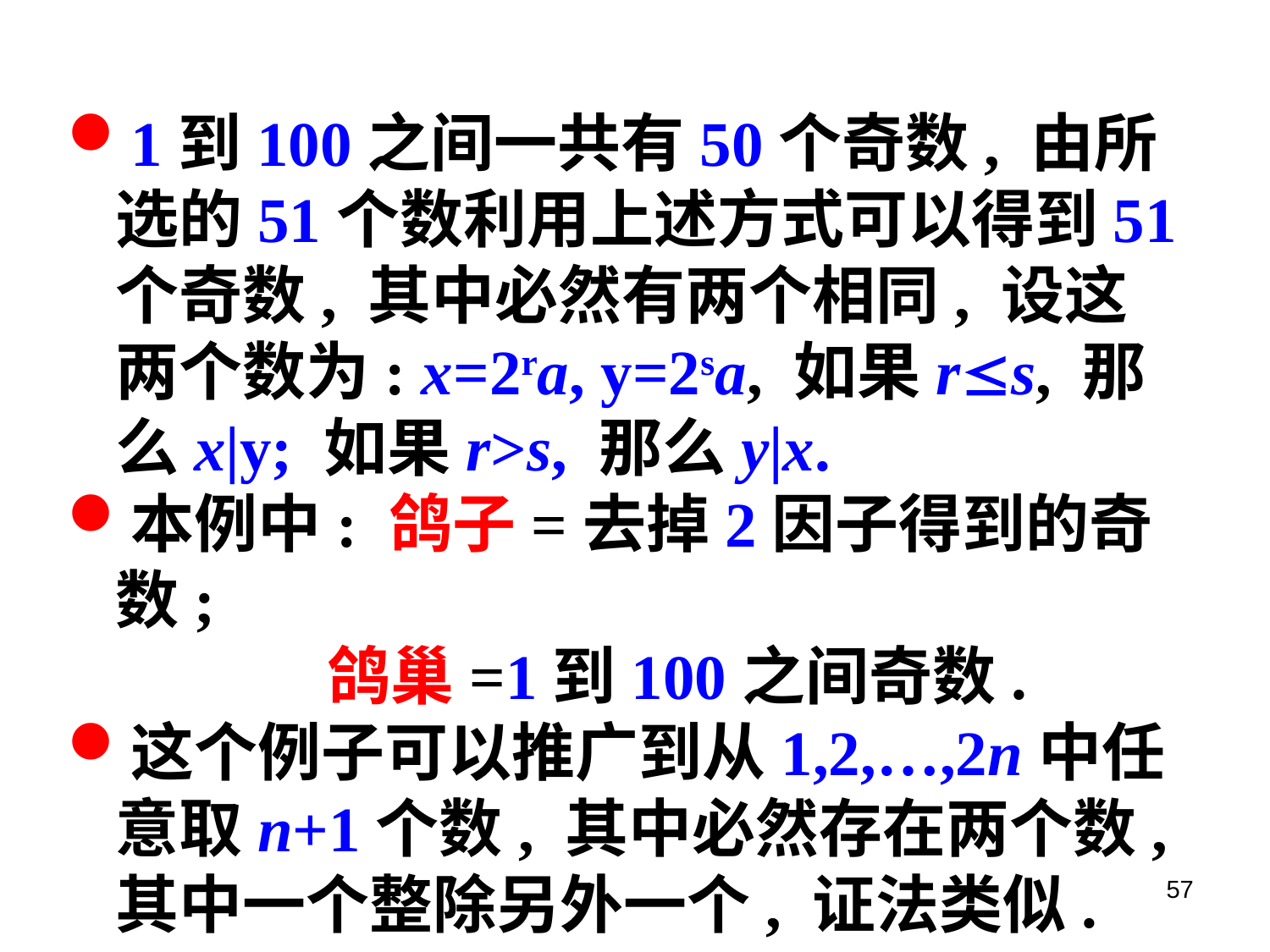

1到100之间一共有50个奇数, 由所选的51个数利用上述方式可以得到51个奇数, 其中必然有两个相同, 设这两个数为: x=2ra, y=2sa, 如果r≤s, 那么x|y; 如果r>s, 那么y|x.
本例中: 鸽子=去掉2因子得到的奇数;
                 鸽巢=1到100之间奇数.
这个例子可以推广到从1,2,…,2n中任意取n+1个数, 其中必然存在两个数, 其中一个整除另外一个, 证法类似.

57